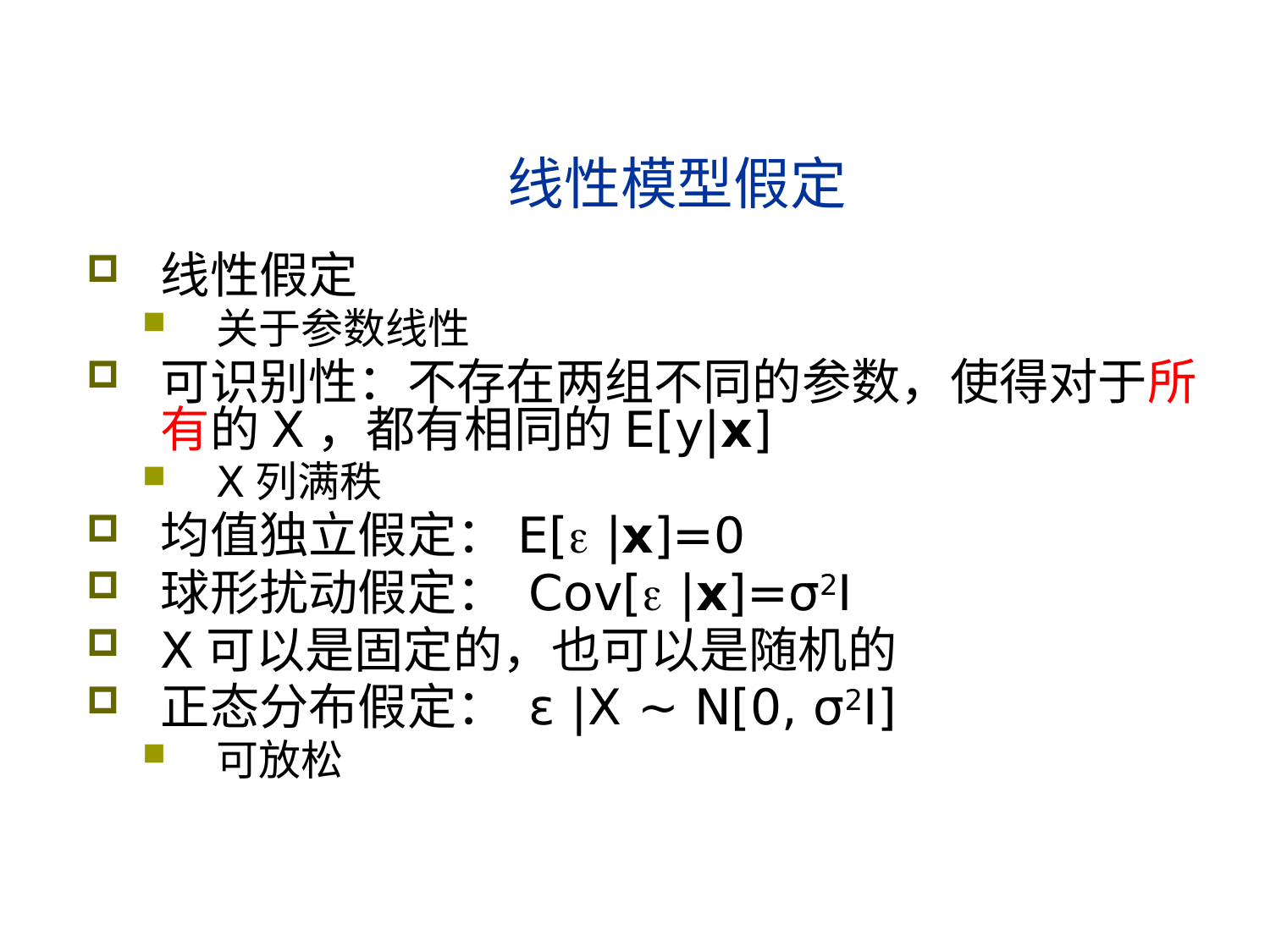

# 线性模型假定
线性假定
关于参数线性
可识别性：不存在两组不同的参数，使得对于所有的X，都有相同的E[y|x]
X列满秩
均值独立假定：E[ε |x]=0
球形扰动假定： Cov[ε |x]=σ2I
X可以是固定的，也可以是随机的
正态分布假定： ε |X ∼ N[0, σ2I]
可放松